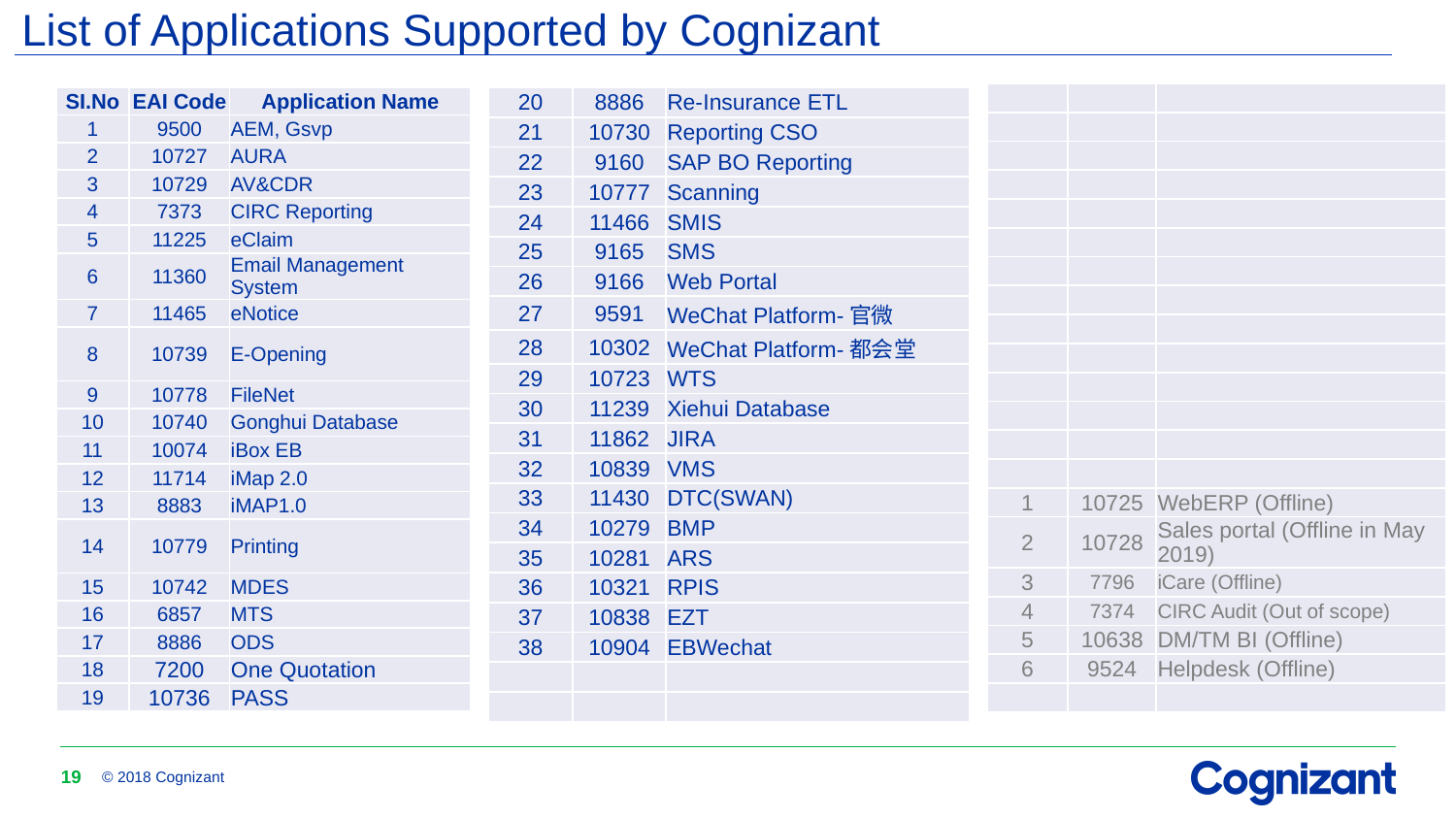

List of Applications Supported by Cognizant
|  |  |  |
| --- | --- | --- |
|  |  |  |
|  |  |  |
|  |  |  |
|  |  |  |
|  |  |  |
|  |  |  |
|  |  |  |
|  |  |  |
|  |  |  |
|  |  |  |
|  |  |  |
|  |  |  |
|  |  |  |
| 1 | 10725 | WebERP (Offline) |
| 2 | 10728 | Sales portal (Offline in May 2019) |
| 3 | 7796 | iCare (Offline) |
| 4 | 7374 | CIRC Audit (Out of scope) |
| 5 | 10638 | DM/TM BI (Offline) |
| 6 | 9524 | Helpdesk (Offline) |
|  |  |  |
| 20 | 8886 | Re-Insurance ETL |
| --- | --- | --- |
| 21 | 10730 | Reporting CSO |
| 22 | 9160 | SAP BO Reporting |
| 23 | 10777 | Scanning |
| 24 | 11466 | SMIS |
| 25 | 9165 | SMS |
| 26 | 9166 | Web Portal |
| 27 | 9591 | WeChat Platform-官微 |
| 28 | 10302 | WeChat Platform-都会堂 |
| 29 | 10723 | WTS |
| 30 | 11239 | Xiehui Database |
| 31 | 11862 | JIRA |
| 32 | 10839 | VMS |
| 33 | 11430 | DTC(SWAN) |
| 34 | 10279 | BMP |
| 35 | 10281 | ARS |
| 36 | 10321 | RPIS |
| 37 | 10838 | EZT |
| 38 | 10904 | EBWechat |
|  |  |  |
|  |  |  |
| SI.No | EAI Code | Application Name |
| --- | --- | --- |
| 1 | 9500 | AEM, Gsvp |
| 2 | 10727 | AURA |
| 3 | 10729 | AV&CDR |
| 4 | 7373 | CIRC Reporting |
| 5 | 11225 | eClaim |
| 6 | 11360 | Email Management System |
| 7 | 11465 | eNotice |
| 8 | 10739 | E-Opening |
| 9 | 10778 | FileNet |
| 10 | 10740 | Gonghui Database |
| 11 | 10074 | iBox EB |
| 12 | 11714 | iMap 2.0 |
| 13 | 8883 | iMAP1.0 |
| 14 | 10779 | Printing |
| 15 | 10742 | MDES |
| 16 | 6857 | MTS |
| 17 | 8886 | ODS |
| 18 | 7200 | One Quotation |
| 19 | 10736 | PASS |

19
© 2018 Cognizant